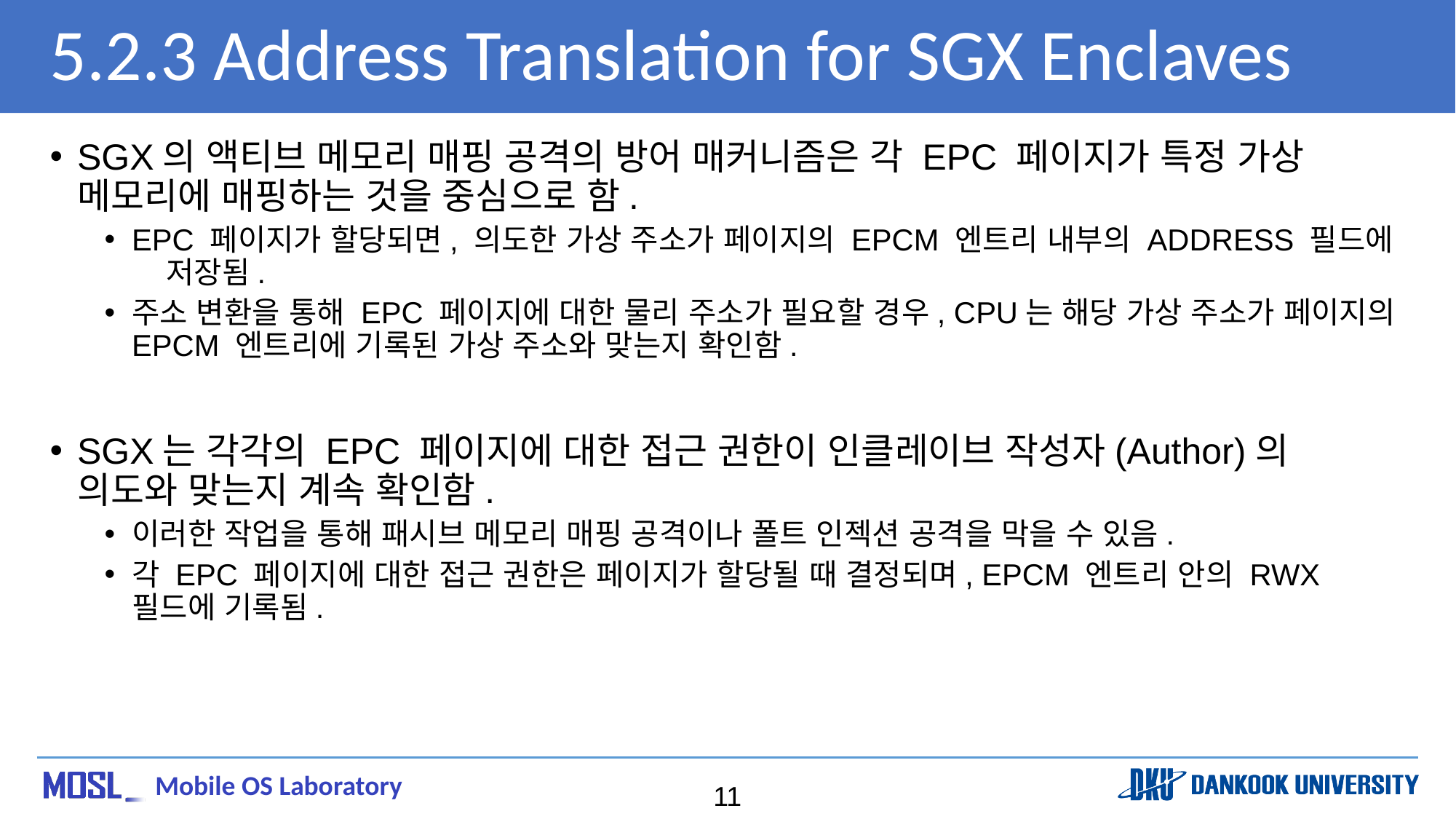

# 5.2.3 Address Translation for SGX Enclaves
SGX의 액티브 메모리 매핑 공격의 방어 매커니즘은 각 EPC 페이지가 특정 가상 메모리에 매핑하는 것을 중심으로 함.
EPC 페이지가 할당되면, 의도한 가상 주소가 페이지의 EPCM 엔트리 내부의 ADDRESS 필드에     저장됨.
주소 변환을 통해 EPC 페이지에 대한 물리 주소가 필요할 경우, CPU는 해당 가상 주소가 페이지의 EPCM 엔트리에 기록된 가상 주소와 맞는지 확인함.

SGX는 각각의 EPC 페이지에 대한 접근 권한이 인클레이브 작성자(Author)의 의도와 맞는지 계속 확인함.
이러한 작업을 통해 패시브 메모리 매핑 공격이나 폴트 인젝션 공격을 막을 수 있음.
각 EPC 페이지에 대한 접근 권한은 페이지가 할당될 때 결정되며, EPCM 엔트리 안의 RWX 필드에 기록됨.

11